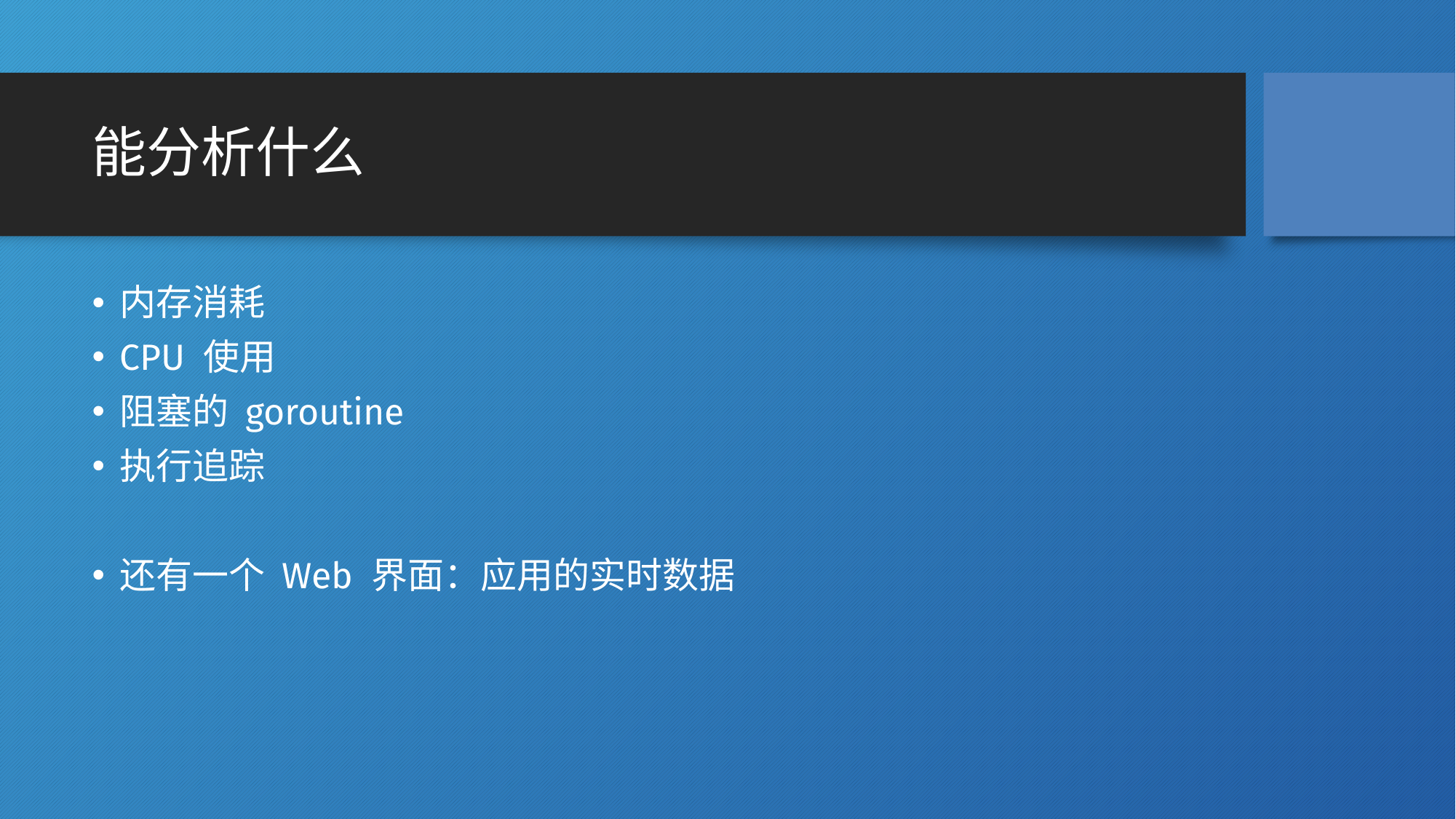

# 能分析什么
内存消耗
CPU 使用
阻塞的 goroutine
执行追踪

还有一个 Web 界面：应用的实时数据